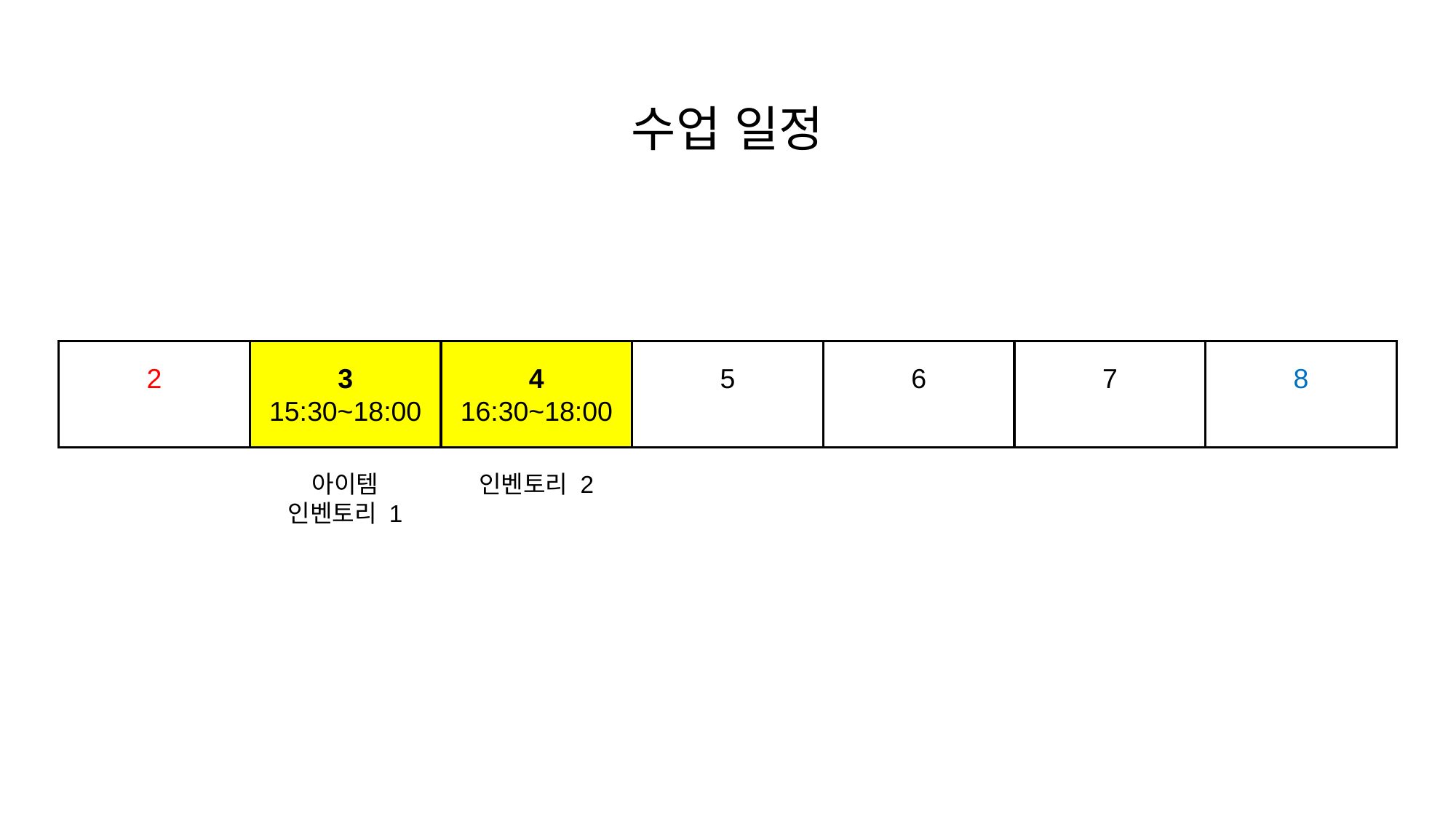

수업 일정
8

7

6

2

3
15:30~18:00
4
16:30~18:00
5

25

24

23
15:30~17:00
19

20

21
16:30~18:00
22

인벤토리 2
아이템
인벤토리 1